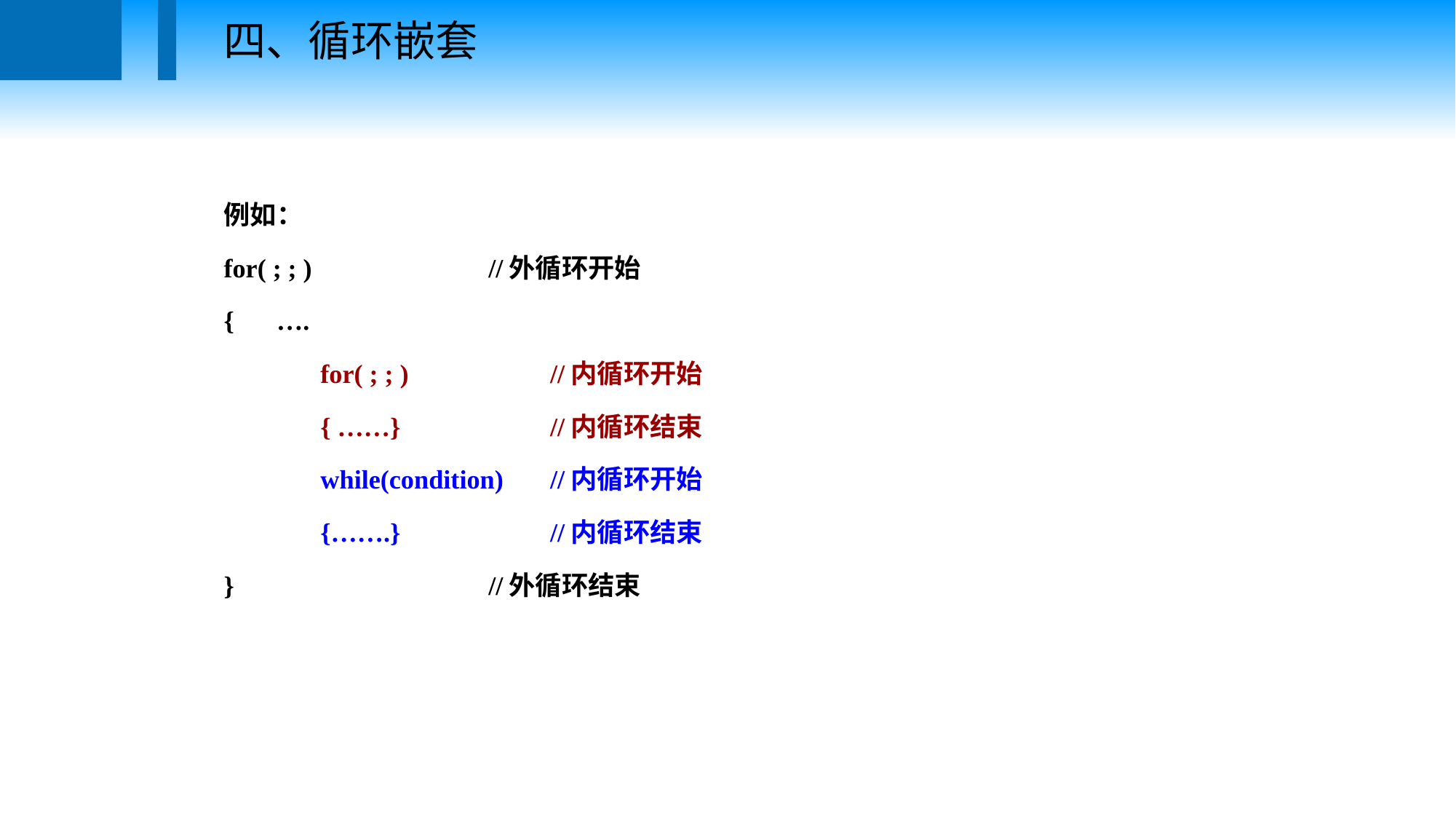

四、循环嵌套
例如：
for( ; ; )                        	//外循环开始
{ 		….
    for( ; ; )       	//内循环开始
    { ……}       	//内循环结束
    while(condition) 	//内循环开始
    {…….}               	//内循环结束
}                                 	//外循环结束